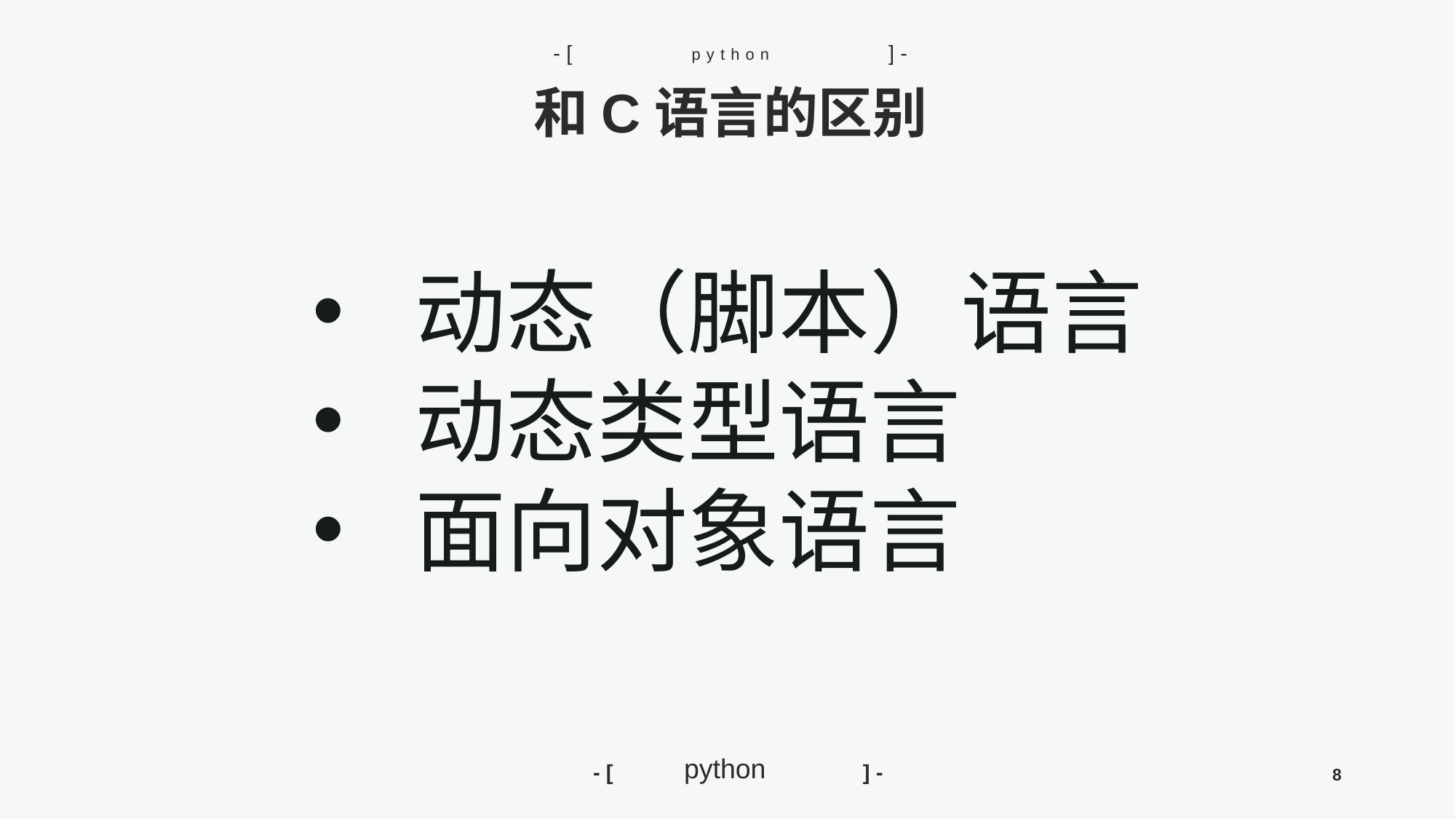

-[
]-
python
和C语言的区别
动态（脚本）语言
动态类型语言
面向对象语言